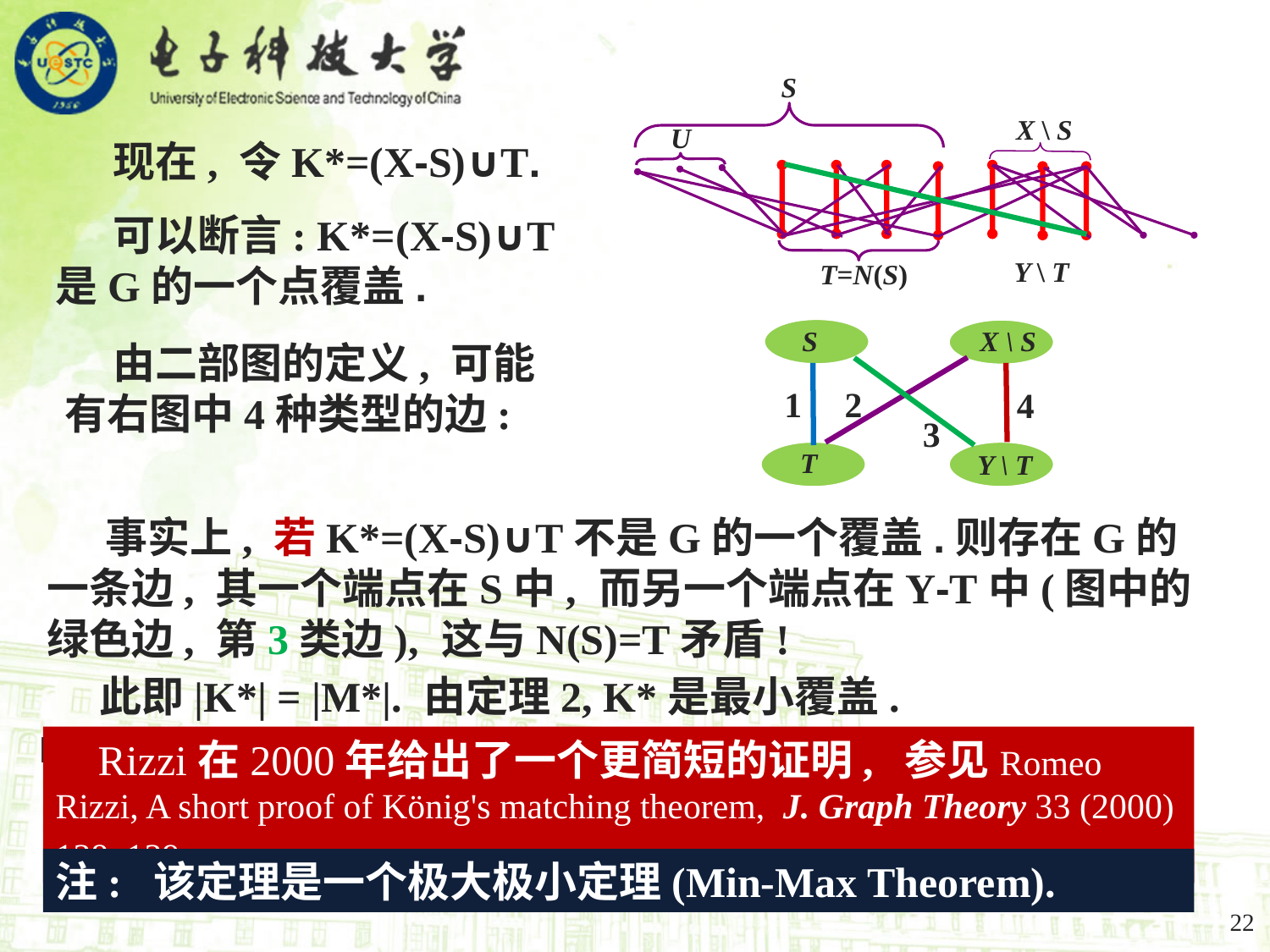

S

X \ S
U

T=N(S)

Y \ T
    现在, 令K*=(X-S)∪T.

     可以断言: K*=(X-S)∪T是G的一个点覆盖.
S
X \ S

T
Y \ T

    由二部图的定义, 可能有右图中4种类型的边:

2

3

1

4

     事实上, 若K*=(X-S)∪T不是G的一个覆盖.则存在G的一条边, 其一个端点在S中, 而另一个端点在Y-T中(图中的绿色边, 第3类边), 这与N(S)=T矛盾!
     此即|K*| = |M*|. 由定理2, K*是最小覆盖.                            □
    Rizzi在2000年给出了一个更简短的证明,  参见Romeo Rizzi, A short proof of König's matching theorem,  J. Graph Theory 33 (2000) 138–139.
注:  该定理是一个极大极小定理(Min-Max Theorem).
22